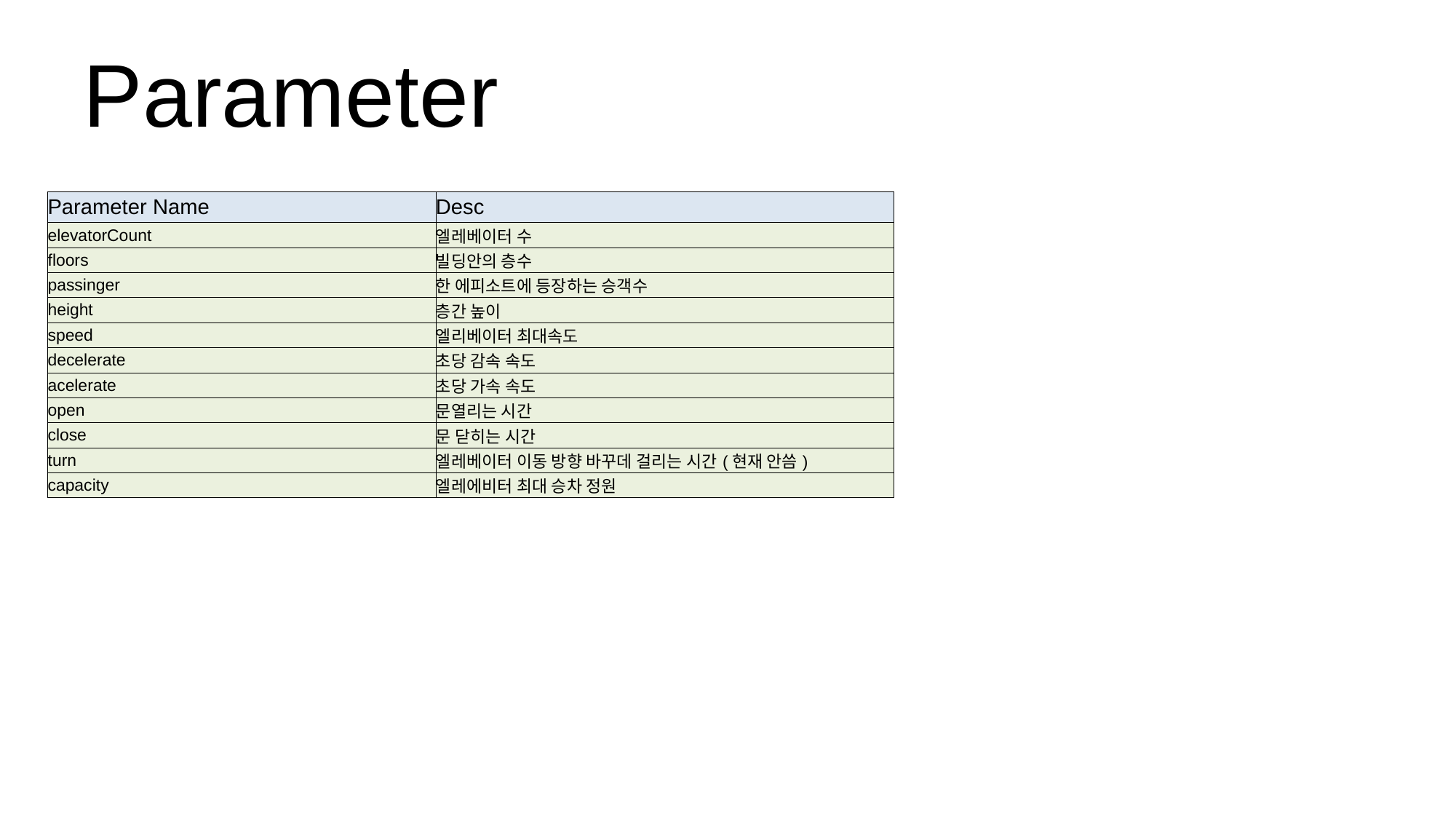

# Parameter

| Parameter Name | Desc |
| --- | --- |
| elevatorCount | 엘레베이터 수 |
| floors | 빌딩안의 층수 |
| passinger | 한 에피소트에 등장하는 승객수 |
| height | 층간 높이 |
| speed | 엘리베이터 최대속도 |
| decelerate | 초당 감속 속도 |
| acelerate | 초당 가속 속도 |
| open | 문열리는 시간 |
| close | 문 닫히는 시간 |
| turn | 엘레베이터 이동 방향 바꾸데 걸리는 시간(현재 안씀) |
| capacity | 엘레에비터 최대 승차 정원 |